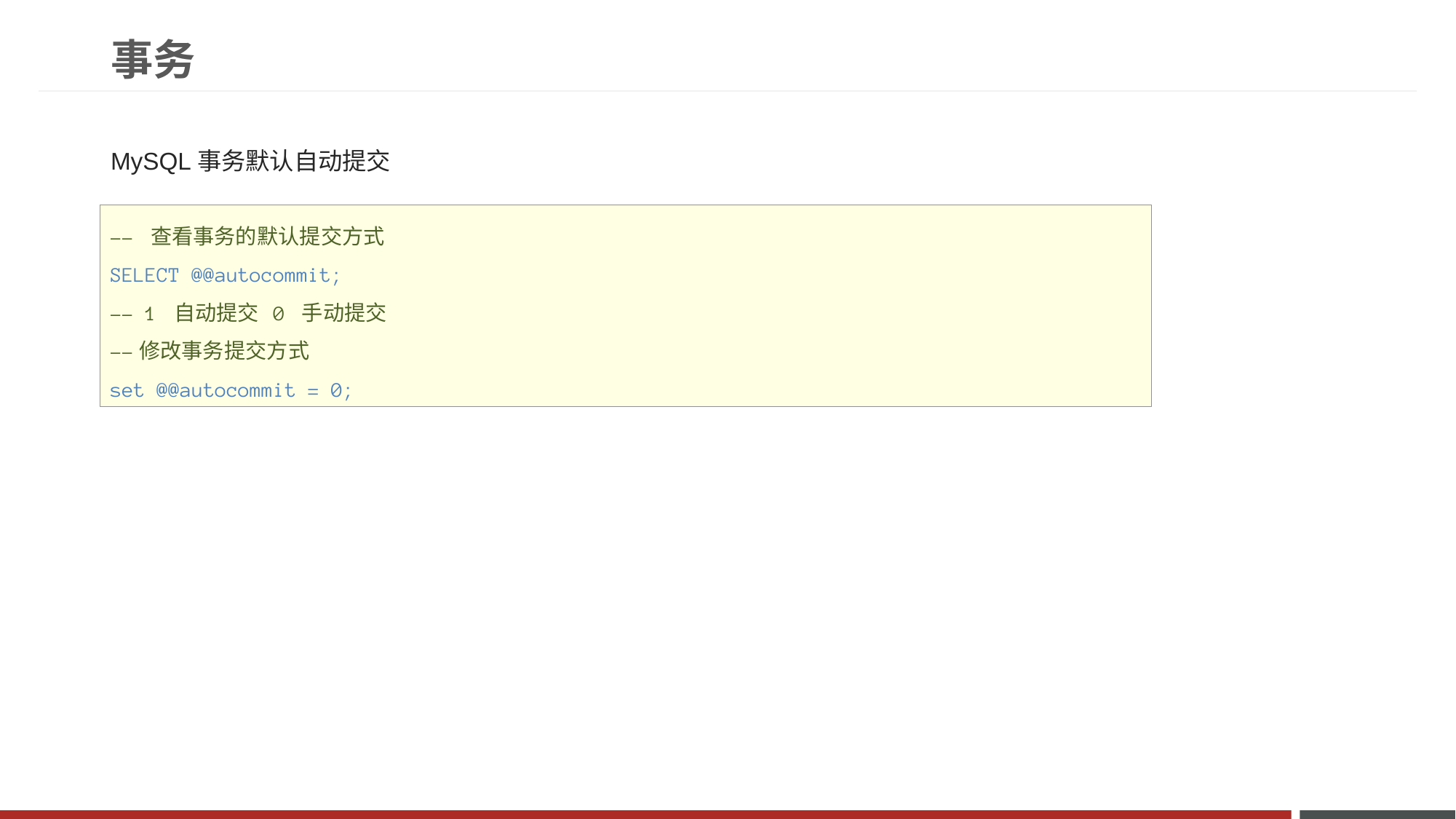

事务
MySQL事务默认自动提交
-- 查看事务的默认提交方式
SELECT @@autocommit;
-- 1 自动提交  0 手动提交
--修改事务提交方式
set @@autocommit = 0;